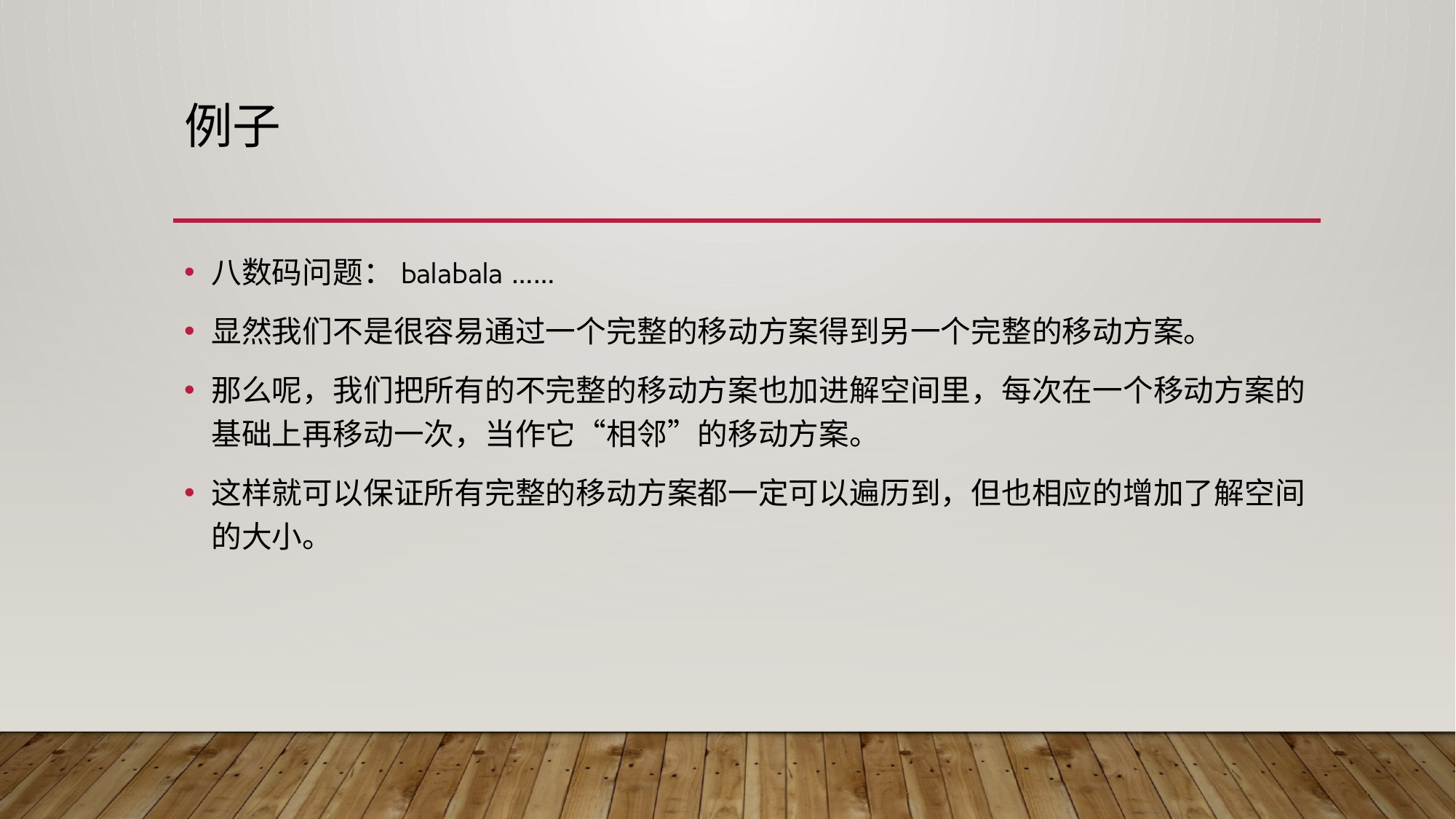

# 例子
八数码问题：balabala ……
显然我们不是很容易通过一个完整的移动方案得到另一个完整的移动方案。
那么呢，我们把所有的不完整的移动方案也加进解空间里，每次在一个移动方案的基础上再移动一次，当作它“相邻”的移动方案。
这样就可以保证所有完整的移动方案都一定可以遍历到，但也相应的增加了解空间的大小。